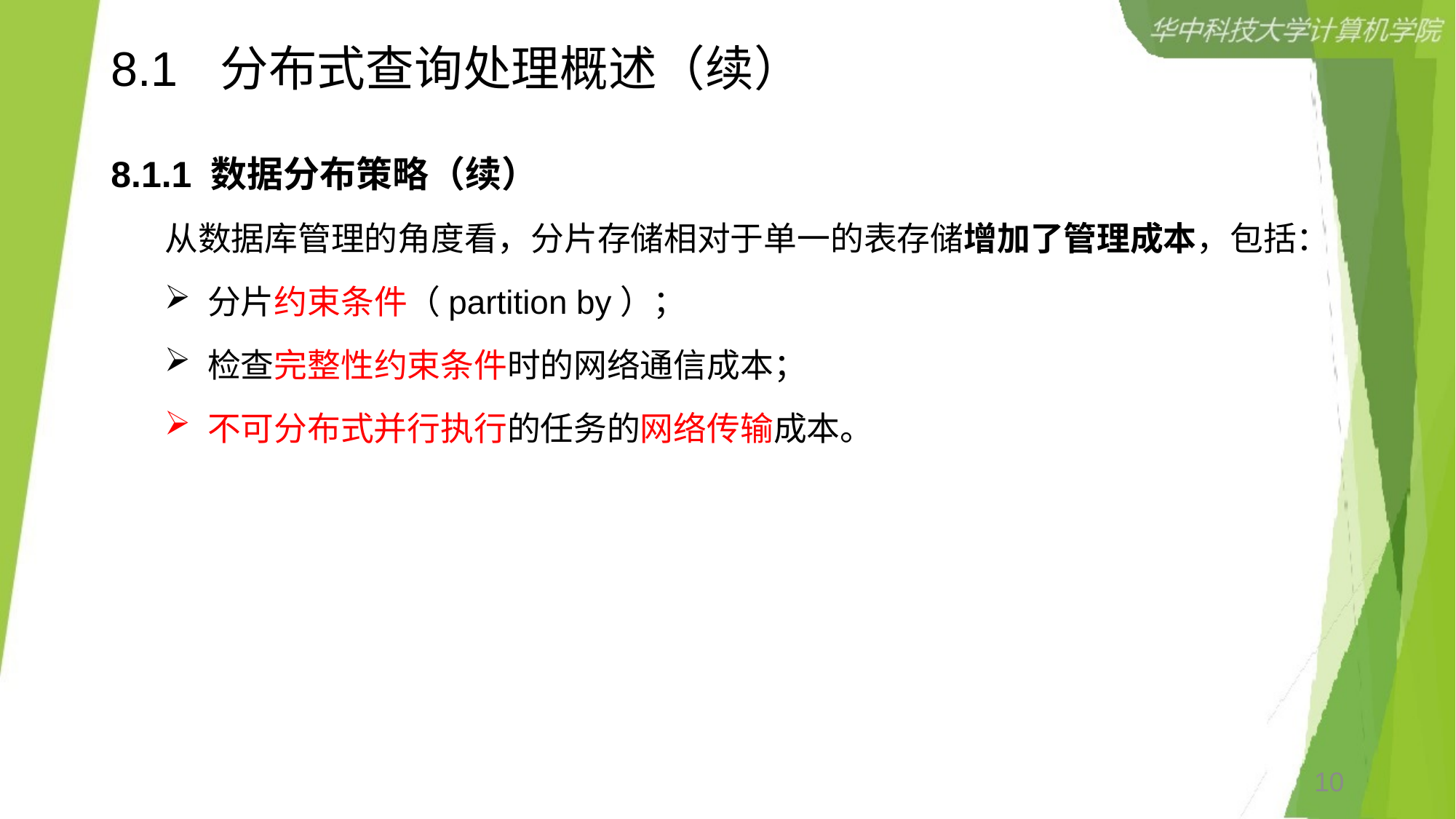

# 8.1	分布式查询处理概述（续）
8.1.1 数据分布策略（续）
      从数据库管理的角度看，分片存储相对于单一的表存储增加了管理成本，包括：
分片约束条件（partition by）；
检查完整性约束条件时的网络通信成本；
不可分布式并行执行的任务的网络传输成本。
10